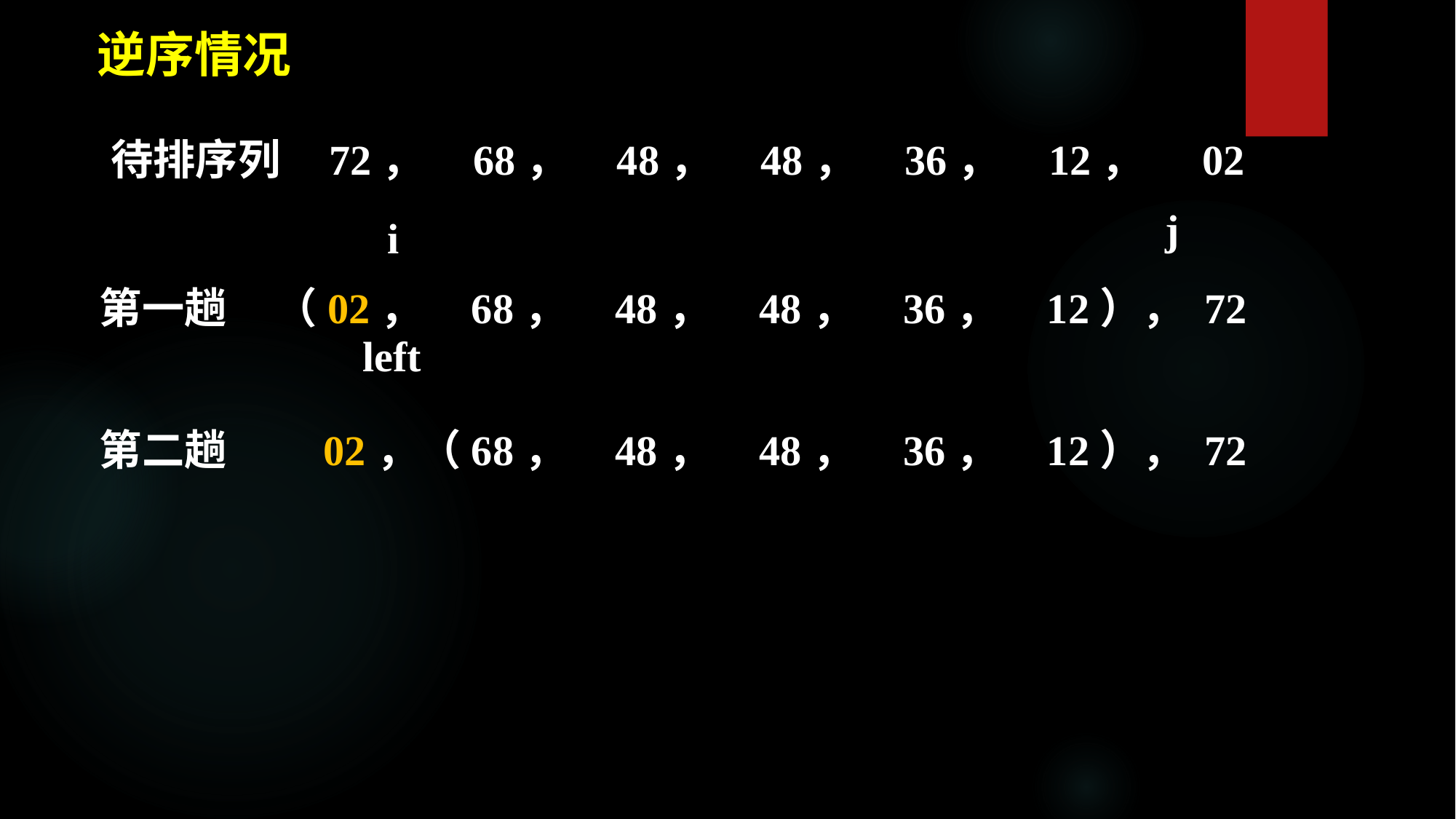

逆序情况
待排序列    72，    68，    48，    48，    36，    12，     02
j
i
第一趟     （02，    68，    48，    48，    36，    12）， 72
left
第二趟         02，（68，    48，    48，    36，    12）， 72